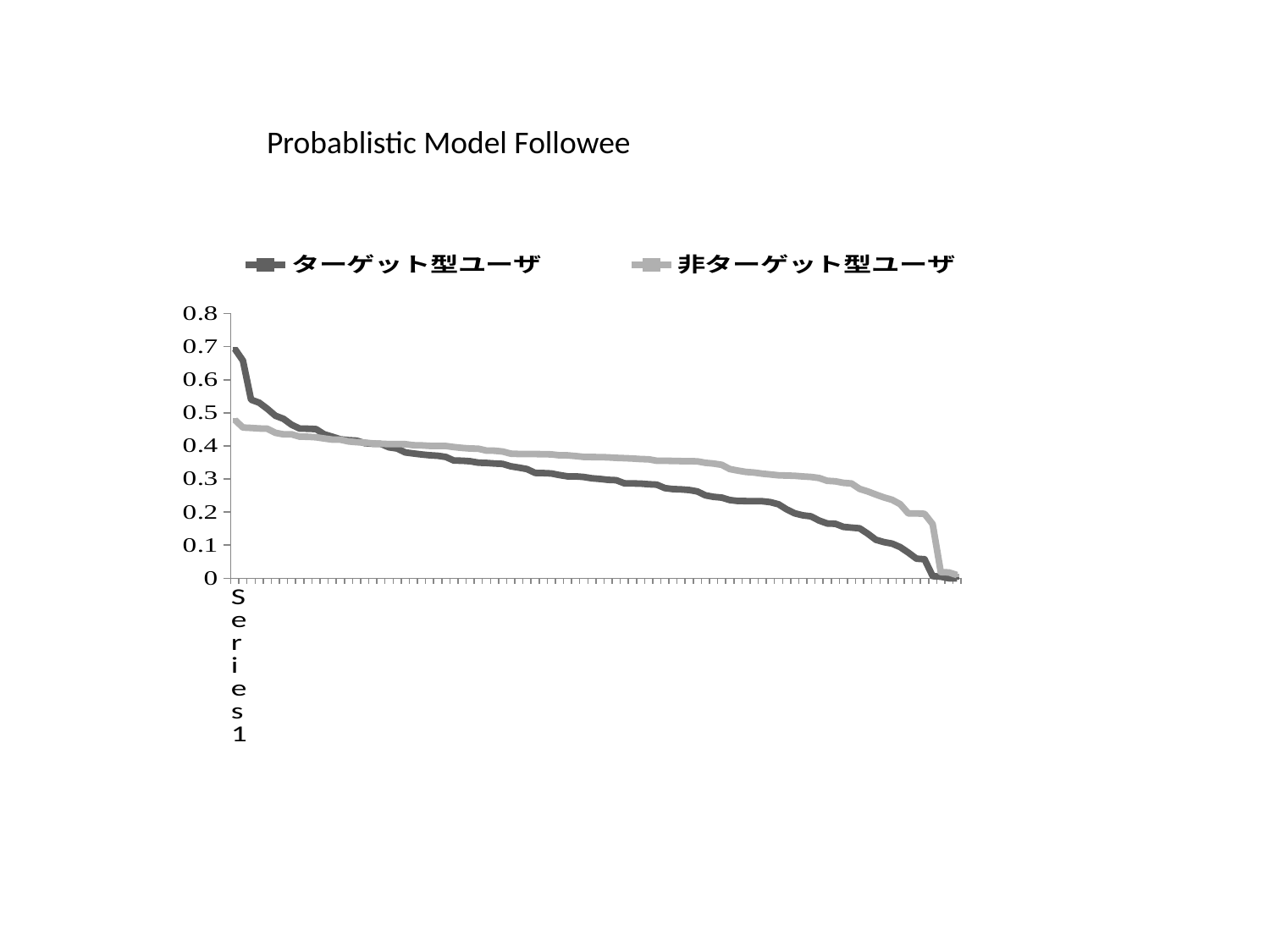

Probablistic Model Followee

### Chart

| Category | ターゲット型ユーザ | 非ターゲット型ユーザ |
|---|---|---|
|  | 0.693147181 | 0.478581568 |
|  | 0.657607167 | 0.45549959 |
|  | 0.539647459 | 0.454375375 |
|  | 0.53069081 | 0.452656989 |
|  | 0.512151738 | 0.451984416 |
|  | 0.491221083 | 0.439536415 |
|  | 0.481808196 | 0.434996561 |
|  | 0.463918556 | 0.434927122 |
|  | 0.452186252 | 0.427908753 |
|  | 0.451996795 | 0.427715953 |
|  | 0.450841641 | 0.426164596 |
|  | 0.435185184 | 0.422460245 |
|  | 0.427898816 | 0.419101711 |
|  | 0.420178857 | 0.41905175 |
|  | 0.417413281 | 0.413610251 |
|  | 0.416026419 | 0.411288972 |
|  | 0.408460543 | 0.41009643 |
|  | 0.406538534 | 0.407637462 |
|  | 0.406052926 | 0.40654823 |
|  | 0.395665739 | 0.405556879 |
|  | 0.392232479 | 0.405500764 |
|  | 0.380327671 | 0.40528385 |
|  | 0.377240498 | 0.40201507 |
|  | 0.374068539 | 0.401709961 |
|  | 0.371654165 | 0.400000404 |
|  | 0.370157 | 0.399749415 |
|  | 0.366623302 | 0.399618077 |
|  | 0.355710241 | 0.396403834 |
|  | 0.355163763 | 0.393932412 |
|  | 0.353646521 | 0.39212445 |
|  | 0.349331623 | 0.391507409 |
|  | 0.348535586 | 0.385866455 |
|  | 0.346795563 | 0.385443877 |
|  | 0.345604571 | 0.38297649 |
|  | 0.338293739 | 0.376565846 |
|  | 0.33434478 | 0.375710944 |
|  | 0.330092271 | 0.375567083 |
|  | 0.318417848 | 0.375420061 |
|  | 0.317751837 | 0.375064054 |
|  | 0.316804425 | 0.374393751 |
|  | 0.311835826 | 0.371531773 |
|  | 0.308065414 | 0.371495741 |
|  | 0.308065414 | 0.369318522 |
|  | 0.30595899 | 0.366714553 |
|  | 0.302134178 | 0.366367298 |
|  | 0.300029052 | 0.366123617 |
|  | 0.297344753 | 0.365341019 |
|  | 0.296330673 | 0.363807765 |
|  | 0.287007483 | 0.362992533 |
|  | 0.286540954 | 0.36180867 |
|  | 0.286063121 | 0.360241066 |
|  | 0.284146322 | 0.359609349 |
|  | 0.282928132 | 0.355043094 |
|  | 0.272468532 | 0.355019369 |
|  | 0.269523214 | 0.354627954 |
|  | 0.268640921 | 0.353997507 |
|  | 0.266836018 | 0.353830841 |
|  | 0.262367991 | 0.353190298 |
|  | 0.25055576 | 0.348948313 |
|  | 0.246027433 | 0.346736239 |
|  | 0.243925681 | 0.342829836 |
|  | 0.236445553 | 0.330013488 |
|  | 0.233481535 | 0.325240752 |
|  | 0.233295961 | 0.321275146 |
|  | 0.232918268 | 0.319549776 |
|  | 0.232740179 | 0.316143241 |
|  | 0.230135861 | 0.313732662 |
|  | 0.223578464 | 0.311263286 |
|  | 0.208279862 | 0.31041999 |
|  | 0.196301895 | 0.309703305 |
|  | 0.19018324 | 0.307744527 |
|  | 0.187093294 | 0.306245708 |
|  | 0.174504976 | 0.303008383 |
|  | 0.165633363 | 0.29463 |
|  | 0.16465782 | 0.293109669 |
|  | 0.155372518 | 0.288295739 |
|  | 0.152932528 | 0.286329076 |
|  | 0.150849586 | 0.270079585 |
|  | 0.134718512 | 0.262399254 |
|  | 0.116247541 | 0.253078218 |
|  | 0.109193278 | 0.244152582 |
|  | 0.104667997 | 0.237232565 |
|  | 0.094083689 | 0.223938569 |
|  | 0.077495459 | 0.195970043 |
|  | 0.059161473 | 0.195856582 |
|  | 0.057371679 | 0.194804325 |
|  | 0.006643691 | 0.163688387 |
|  | 0.004775091 | 0.018567612 |
|  | 0.0 | 0.017463843 |
|  | 0.0 | 0.00971573 |